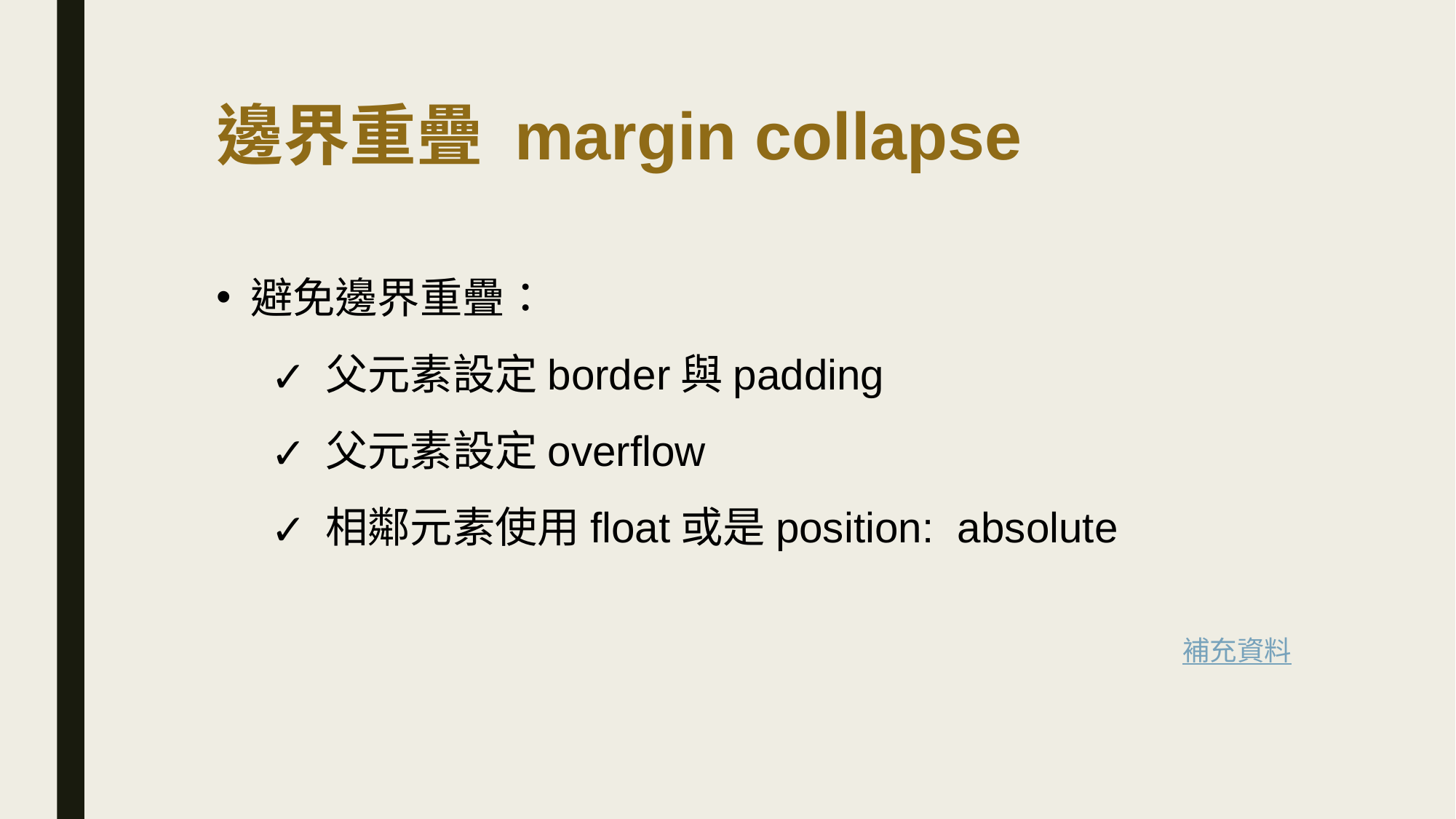

# 邊界重疊 margin collapse
避免邊界重疊：
父元素設定border與padding
父元素設定overflow
相鄰元素使用float或是position:  absolute
補充資料